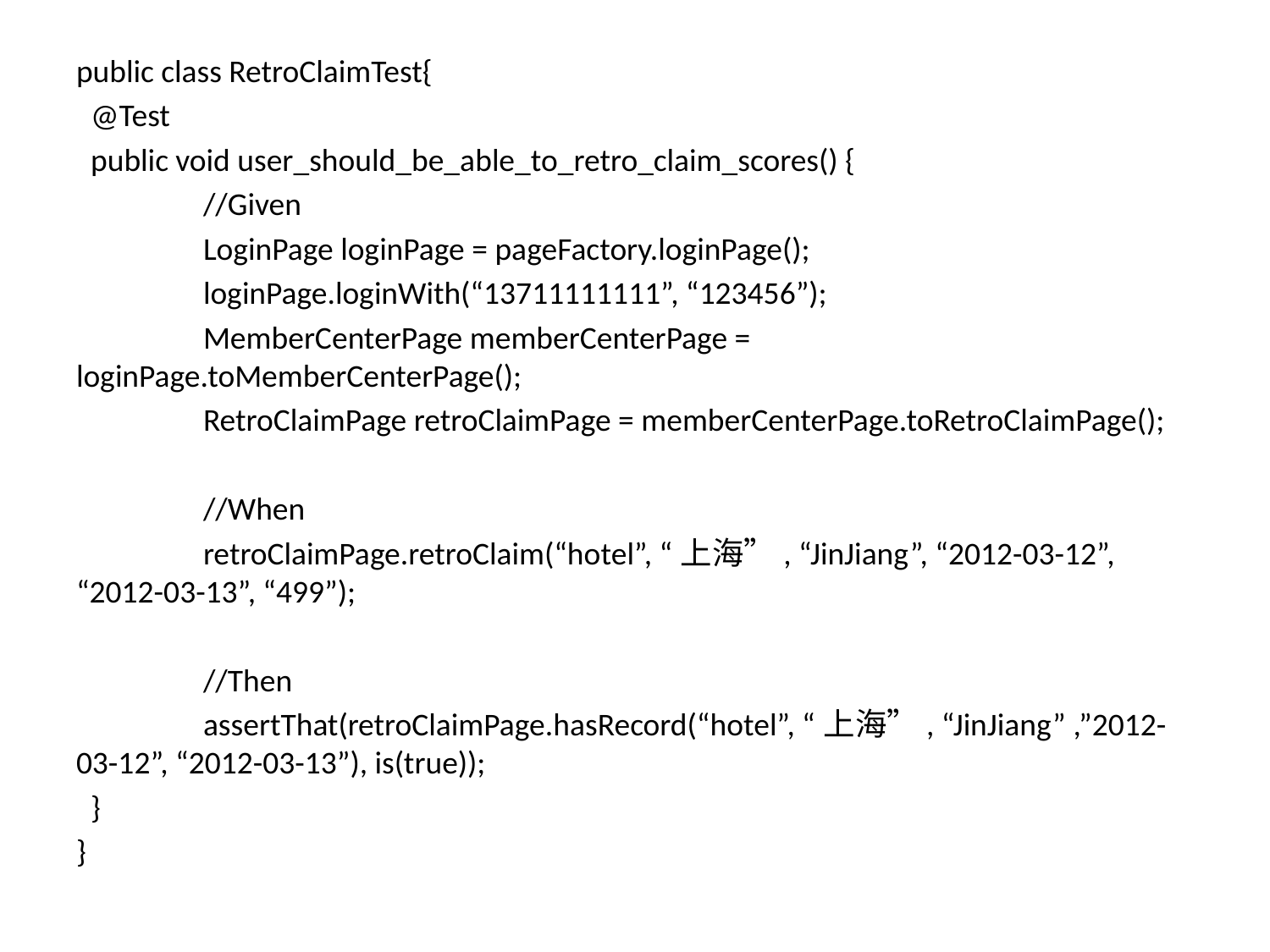

public class RetroClaimTest{
  @Test
  public void user_should_be_able_to_retro_claim_scores() {
	//Given
       	LoginPage loginPage = pageFactory.loginPage();
       	loginPage.loginWith(“13711111111”, “123456”);
	MemberCenterPage memberCenterPage = 	loginPage.toMemberCenterPage();
	RetroClaimPage retroClaimPage = memberCenterPage.toRetroClaimPage();

	//When
	retroClaimPage.retroClaim(“hotel”, “上海”, “JinJiang”, “2012-03-12”, “2012-03-13”, “499”);

	//Then
	assertThat(retroClaimPage.hasRecord(“hotel”, “上海”, “JinJiang” ,”2012-03-12”, “2012-03-13”), is(true));
  }
}